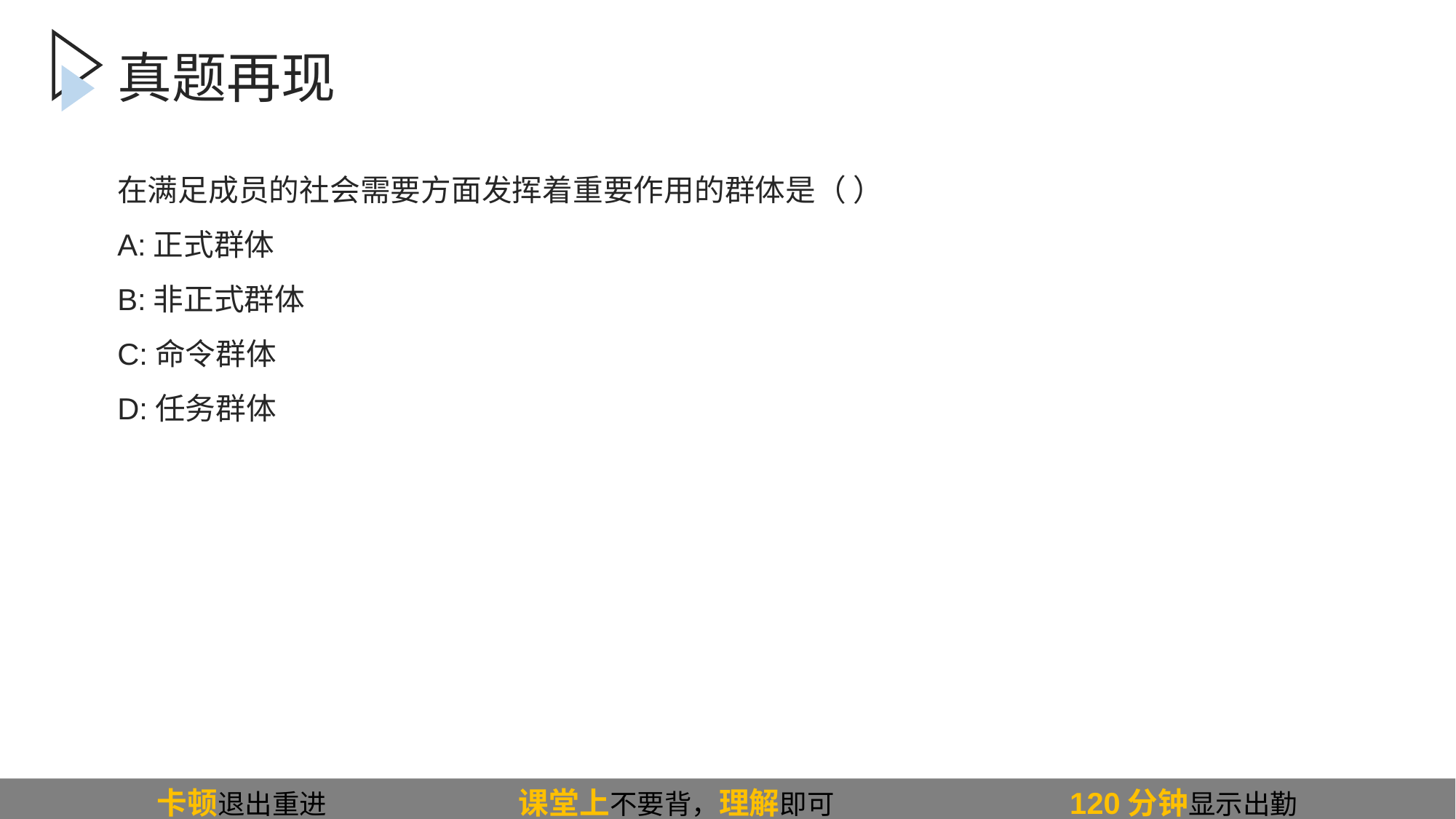

真题再现
# 在满足成员的社会需要方面发挥着重要作用的群体是（ ）
A:正式群体
B:非正式群体
C:命令群体
D:任务群体